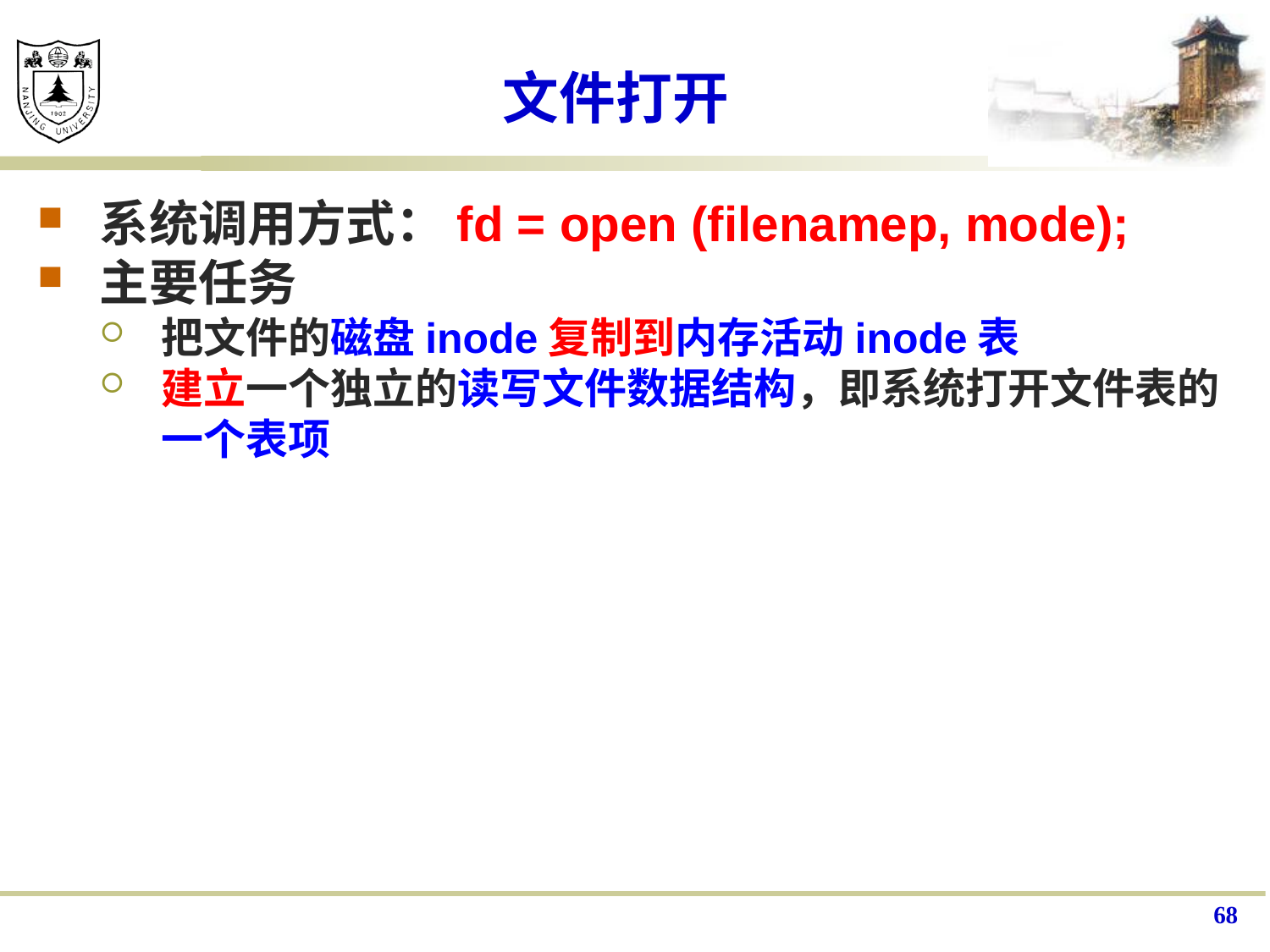

# 文件打开
系统调用方式：fd = open (filenamep, mode);
主要任务
把文件的磁盘inode复制到内存活动inode表
建立一个独立的读写文件数据结构，即系统打开文件表的一个表项

68